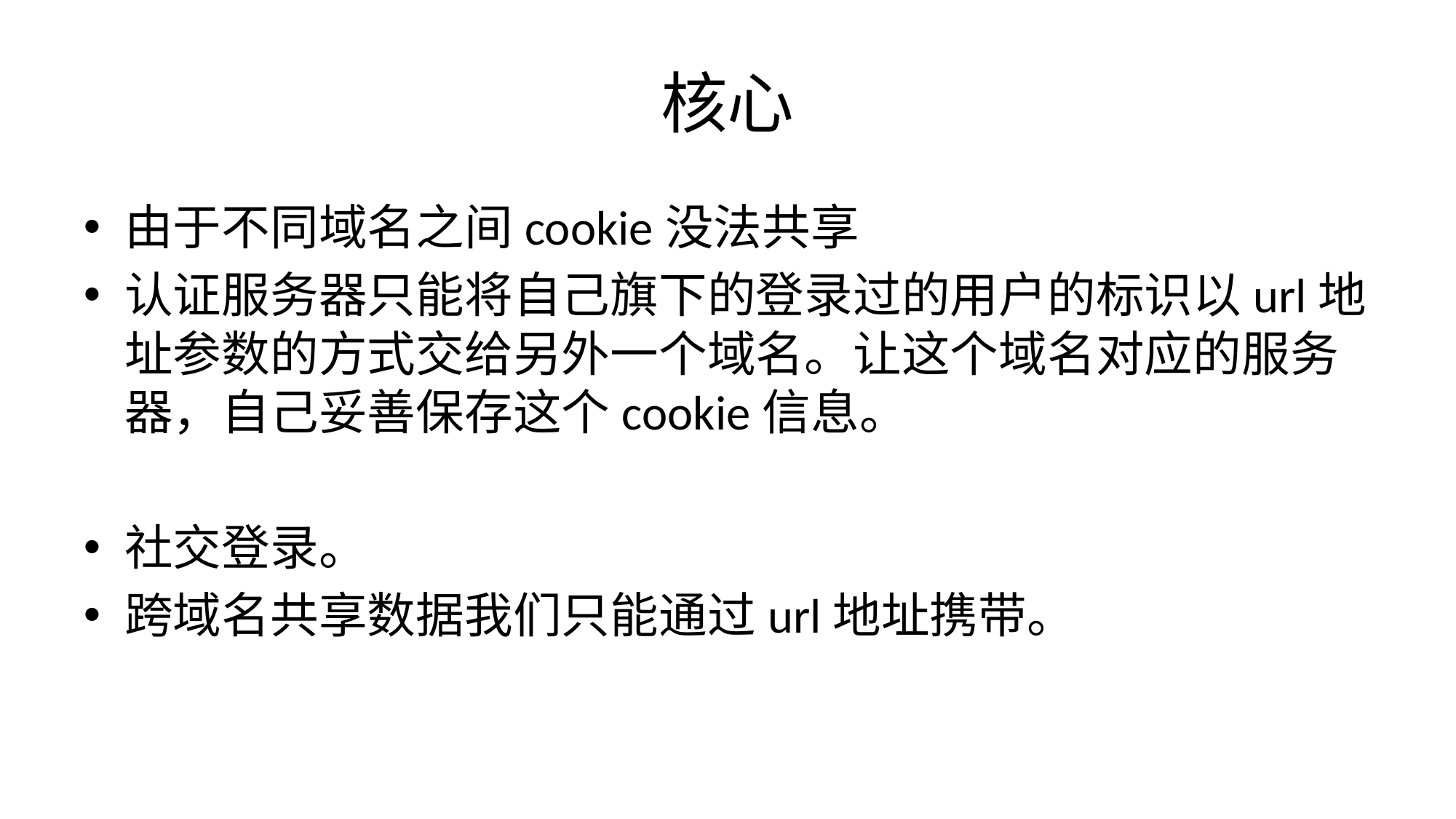

# 核心
由于不同域名之间cookie没法共享
认证服务器只能将自己旗下的登录过的用户的标识以url地址参数的方式交给另外一个域名。让这个域名对应的服务器，自己妥善保存这个cookie信息。

社交登录。
跨域名共享数据我们只能通过url地址携带。